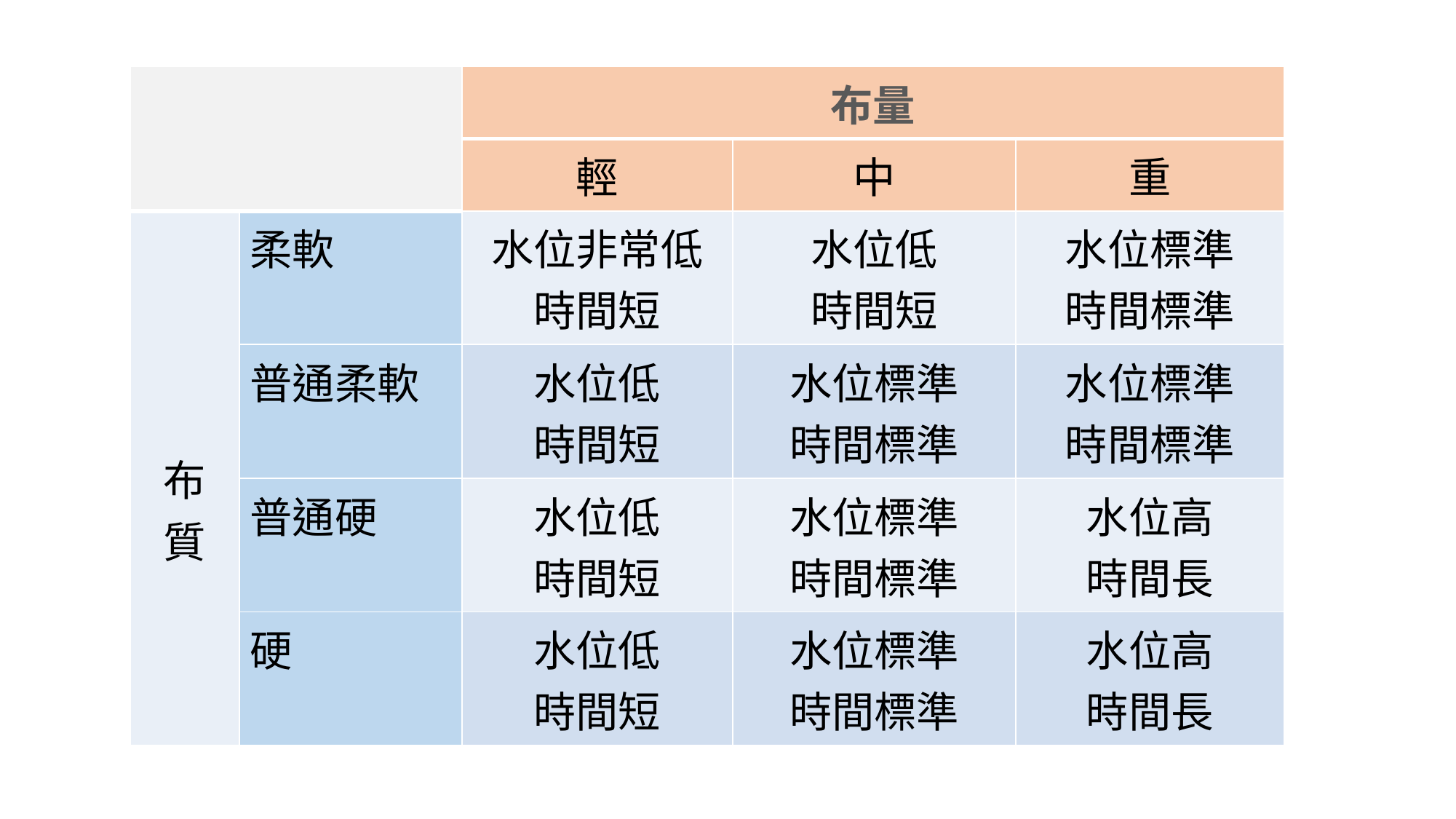

|  |  | 布量 |  |  |
| --- | --- | --- | --- | --- |
|  |  | 輕 | 中 | 重 |
| 布 質 | 柔軟 | 水位非常低 時間短 | 水位低 時間短 | 水位標準 時間標準 |
|  | 普通柔軟 | 水位低 時間短 | 水位標準 時間標準 | 水位標準 時間標準 |
|  | 普通硬 | 水位低 時間短 | 水位標準 時間標準 | 水位高 時間長 |
|  | 硬 | 水位低 時間短 | 水位標準 時間標準 | 水位高 時間長 |